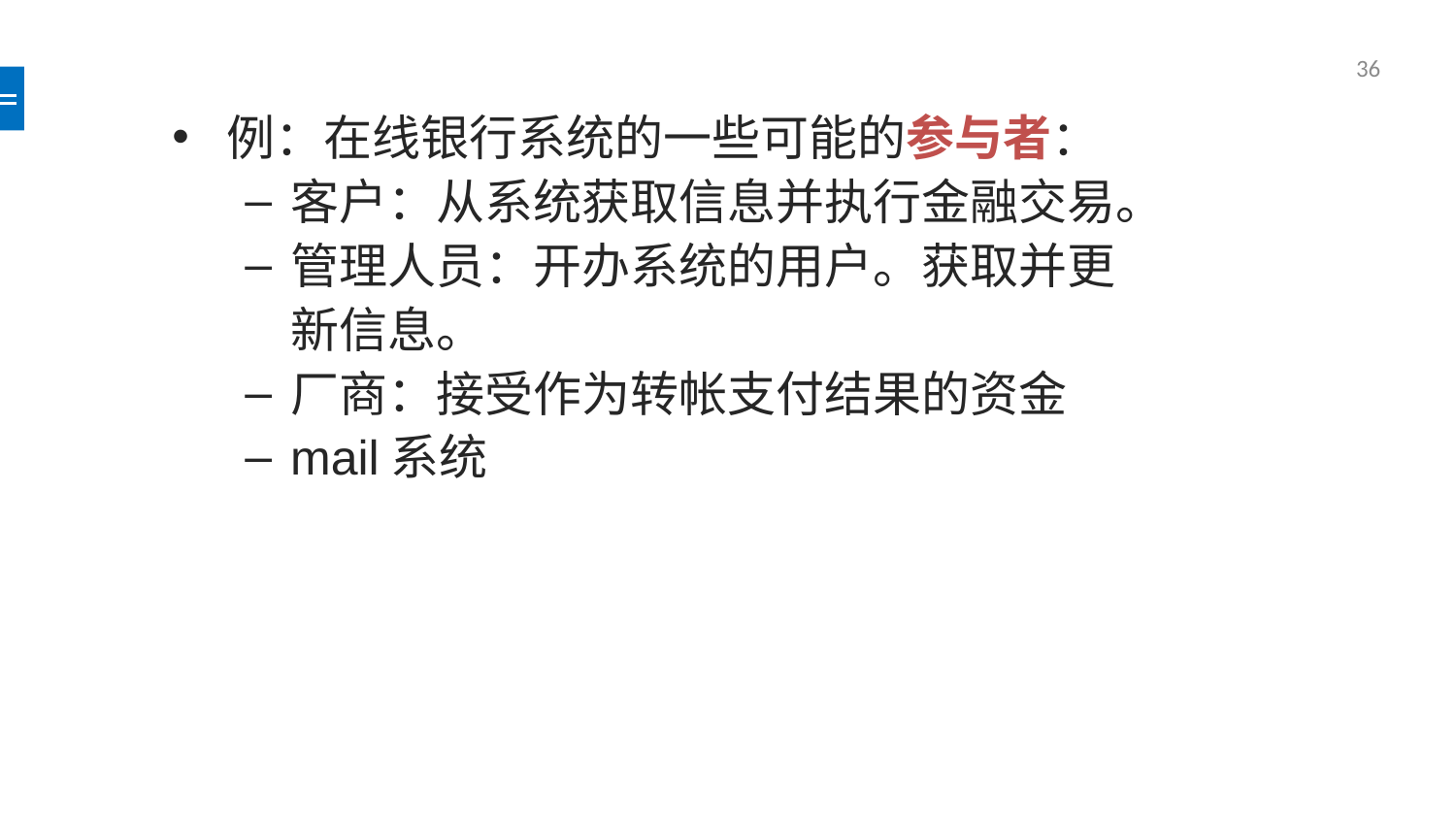

例：在线银行系统的一些可能的参与者：
客户：从系统获取信息并执行金融交易。
管理人员：开办系统的用户。获取并更新信息。
厂商：接受作为转帐支付结果的资金
mail系统
36